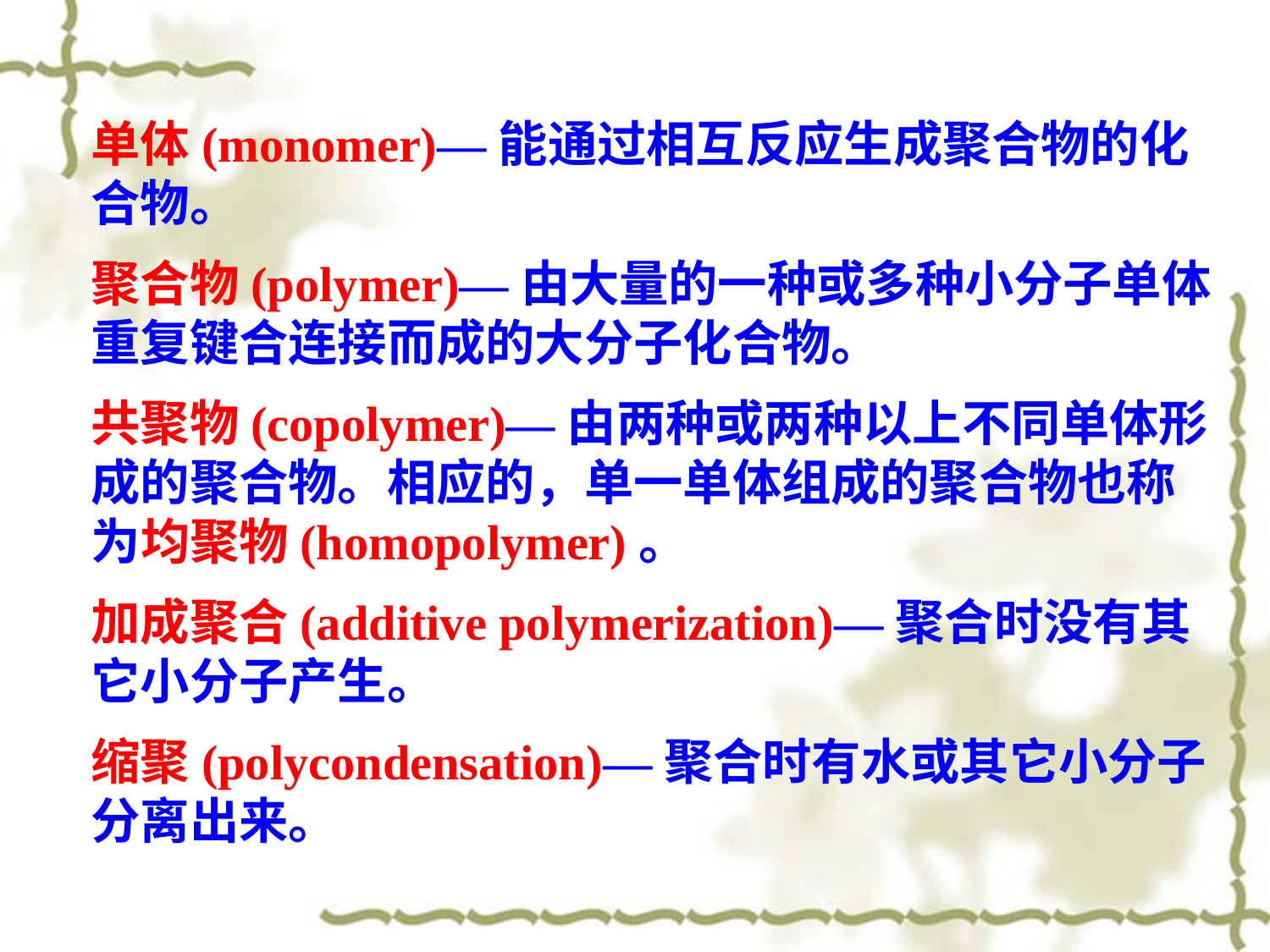

单体(monomer)—能通过相互反应生成聚合物的化合物。
聚合物(polymer)—由大量的一种或多种小分子单体重复键合连接而成的大分子化合物。
共聚物(copolymer)—由两种或两种以上不同单体形成的聚合物。相应的，单一单体组成的聚合物也称为均聚物(homopolymer)。
加成聚合(additive polymerization)—聚合时没有其它小分子产生。
缩聚(polycondensation)—聚合时有水或其它小分子分离出来。